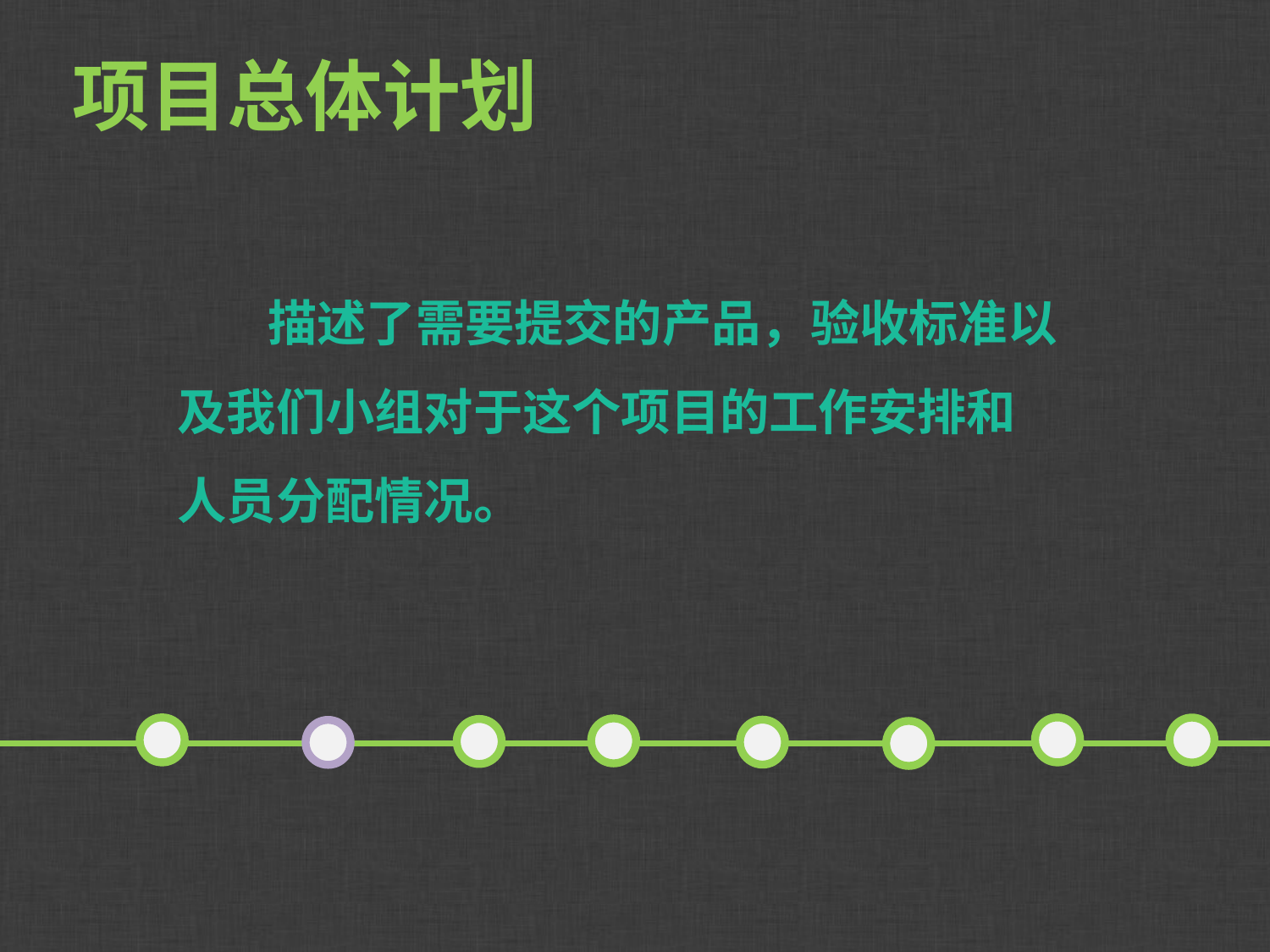

项目总体计划
       描述了需要提交的产品，验收标准以及我们小组对于这个项目的工作安排和人员分配情况。